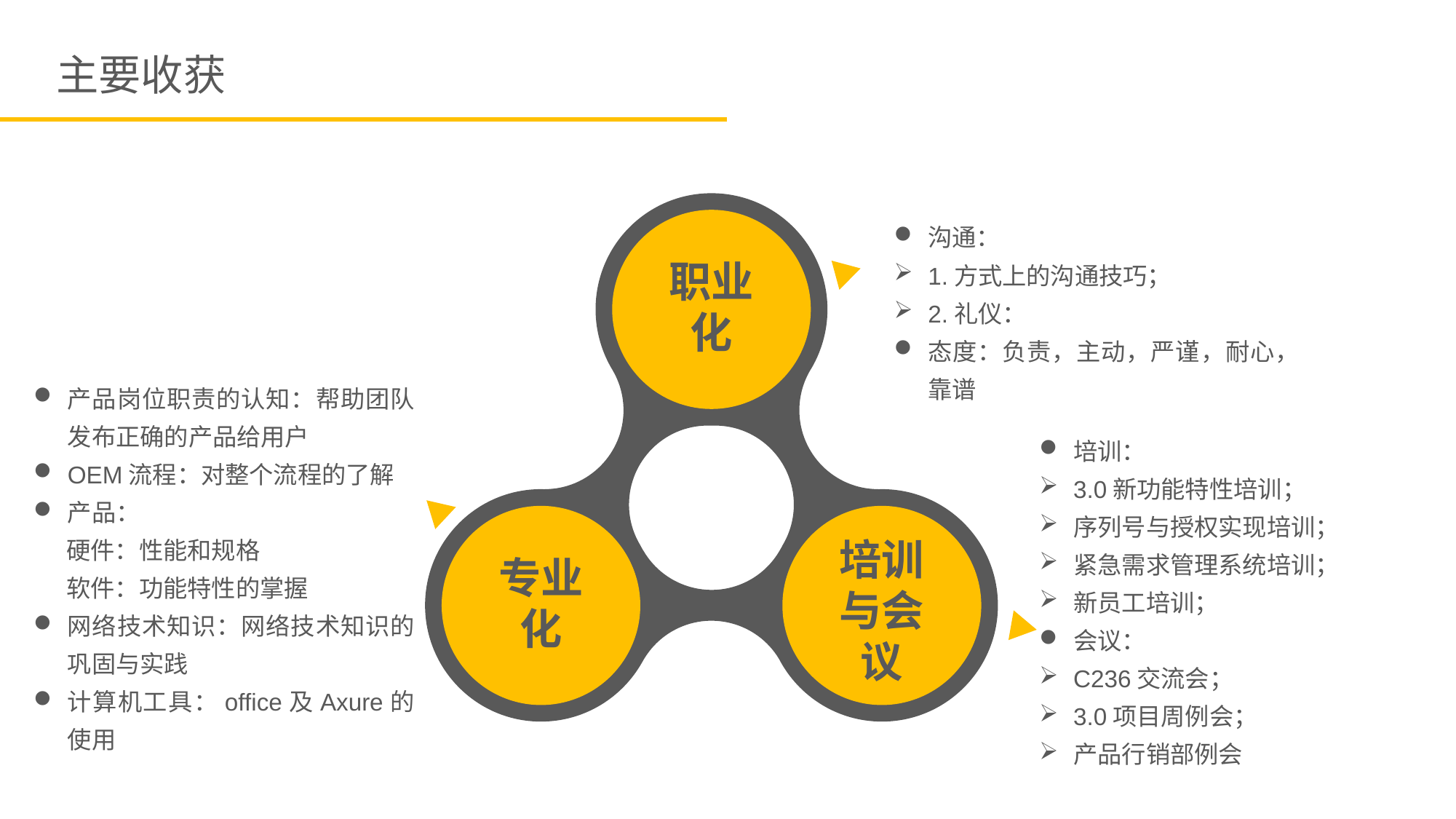

主要收获

沟通：
1.方式上的沟通技巧；
2.礼仪：
态度：负责，主动，严谨，耐心，靠谱
职业化

产品岗位职责的认知：帮助团队发布正确的产品给用户
OEM流程：对整个流程的了解
产品：
     硬件：性能和规格
     软件：功能特性的掌握
网络技术知识：网络技术知识的巩固与实践
计算机工具：office及Axure的使用
培训：
3.0新功能特性培训；
序列号与授权实现培训；
紧急需求管理系统培训；
新员工培训；
会议：
C236交流会；
3.0项目周例会；
产品行销部例会

培训与会议
专业化